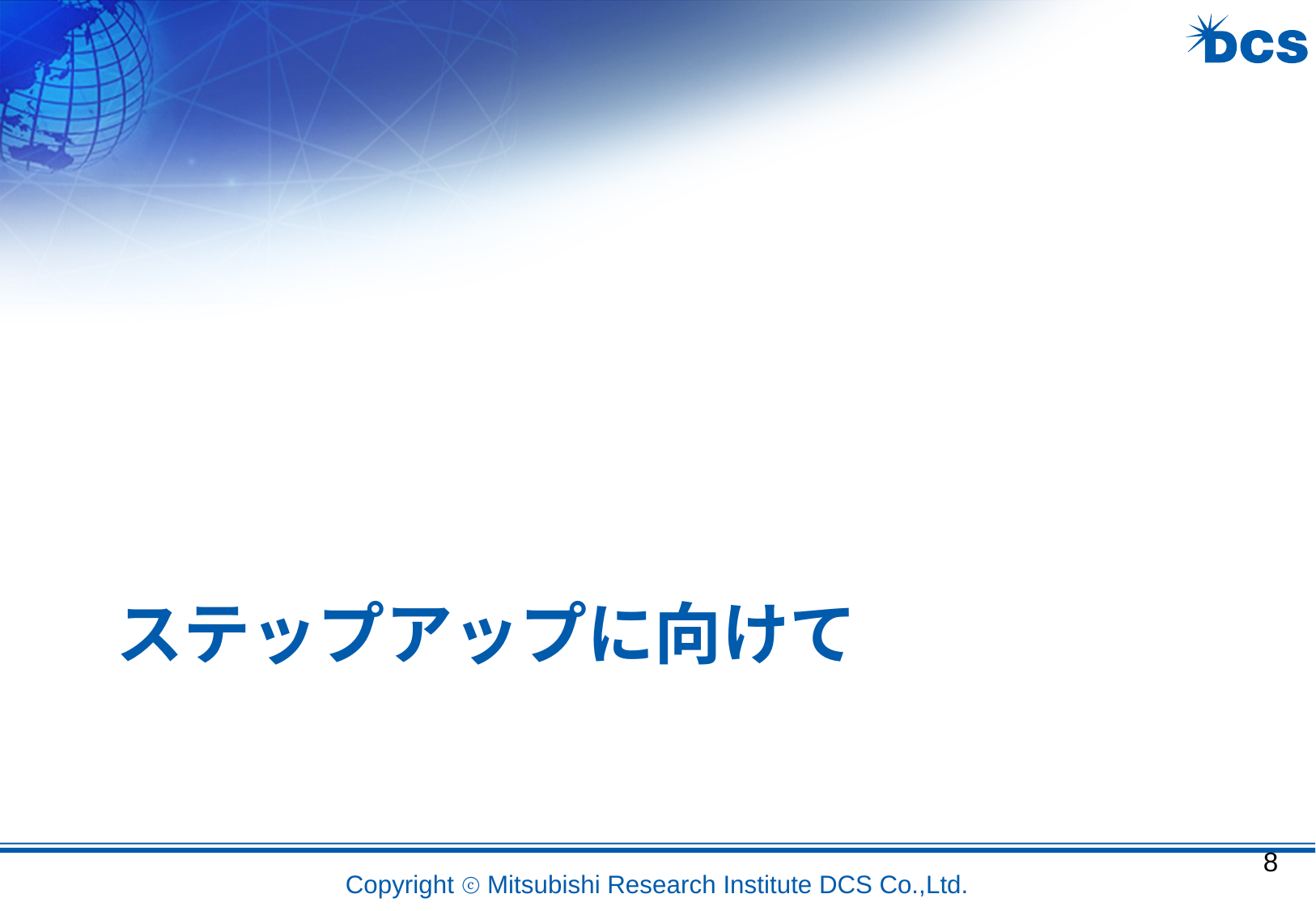

# ステップアップに向けて
8
Copyright ⓒ Mitsubishi Research Institute DCS Co.,Ltd.